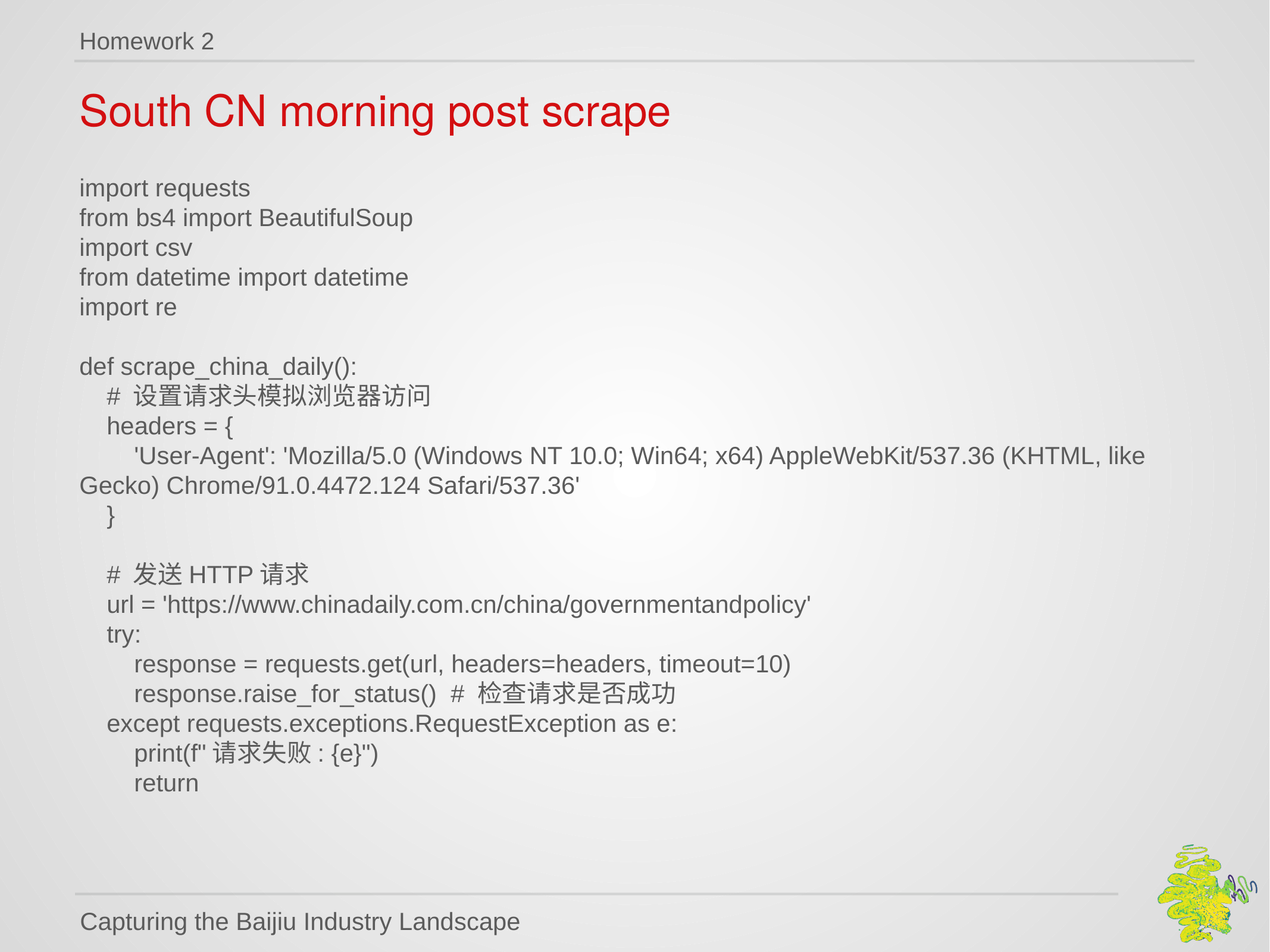

Homework 2
# South CN morning post scrape
import requests
from bs4 import BeautifulSoup
import csv
from datetime import datetime
import re

def scrape_china_daily():
    # 设置请求头模拟浏览器访问
    headers = {
        'User-Agent': 'Mozilla/5.0 (Windows NT 10.0; Win64; x64) AppleWebKit/537.36 (KHTML, like Gecko) Chrome/91.0.4472.124 Safari/537.36'
    }

    # 发送HTTP请求
    url = 'https://www.chinadaily.com.cn/china/governmentandpolicy'
    try:
        response = requests.get(url, headers=headers, timeout=10)
        response.raise_for_status()  # 检查请求是否成功
    except requests.exceptions.RequestException as e:
        print(f"请求失败: {e}")
        return